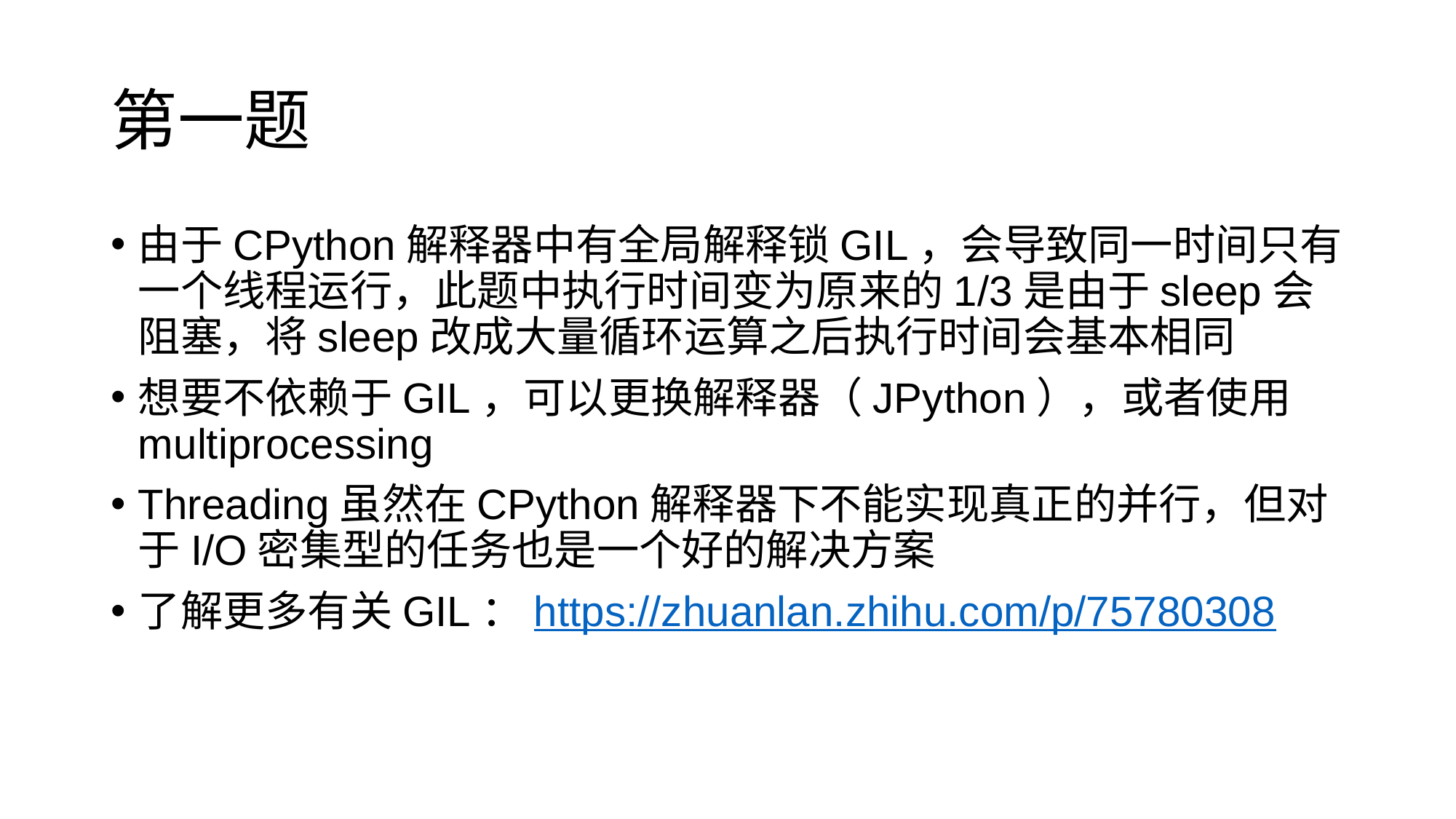

# 第一题
由于CPython解释器中有全局解释锁GIL，会导致同一时间只有一个线程运行，此题中执行时间变为原来的1/3是由于sleep会阻塞，将sleep改成大量循环运算之后执行时间会基本相同
想要不依赖于GIL，可以更换解释器（JPython），或者使用multiprocessing
Threading虽然在CPython解释器下不能实现真正的并行，但对于I/O密集型的任务也是一个好的解决方案
了解更多有关GIL：https://zhuanlan.zhihu.com/p/75780308